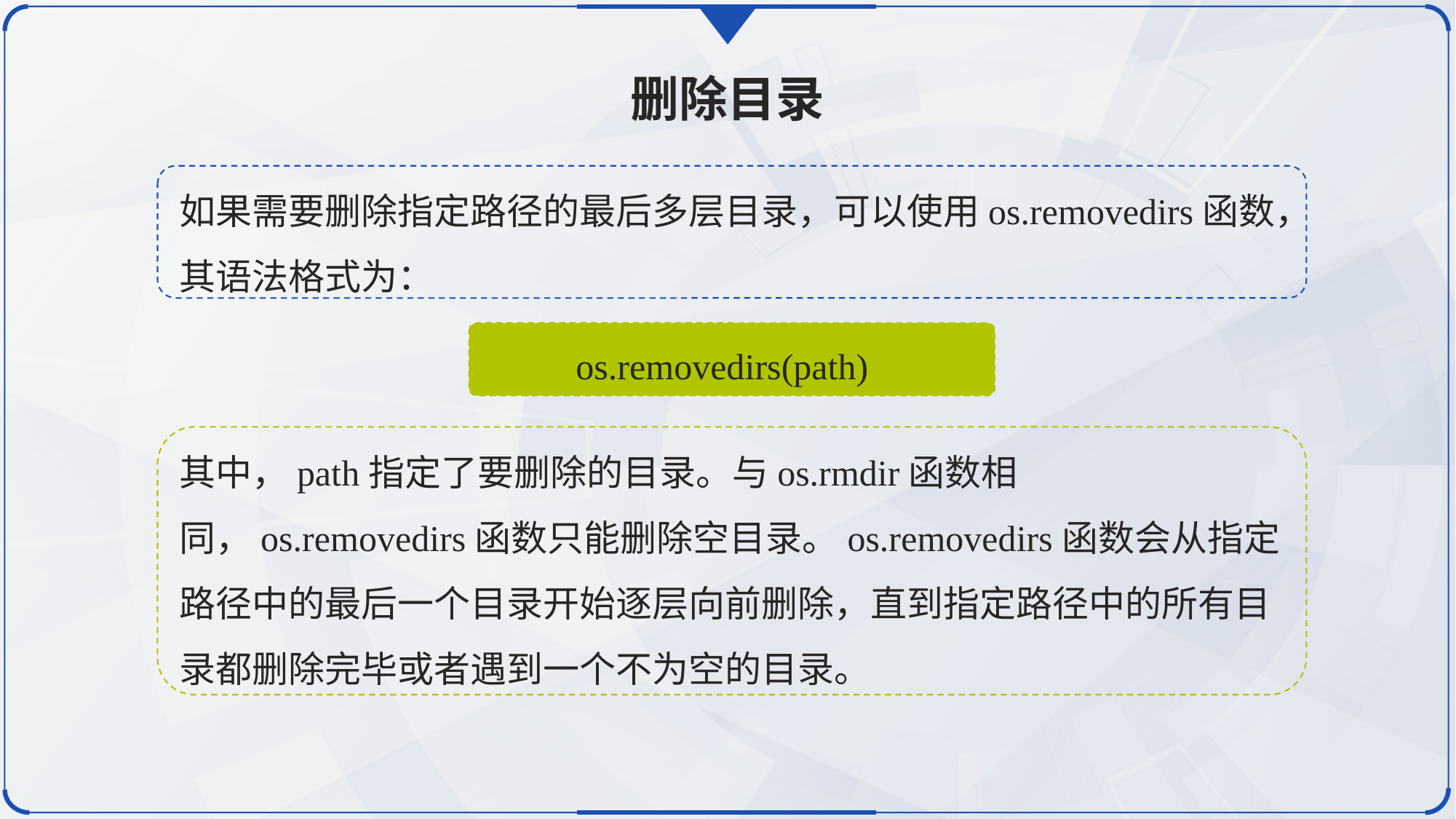

删除目录
如果需要删除指定路径的最后多层目录，可以使用os.removedirs函数，其语法格式为：

os.removedirs(path)

其中，path指定了要删除的目录。与os.rmdir函数相同，os.removedirs函数只能删除空目录。os.removedirs函数会从指定路径中的最后一个目录开始逐层向前删除，直到指定路径中的所有目录都删除完毕或者遇到一个不为空的目录。